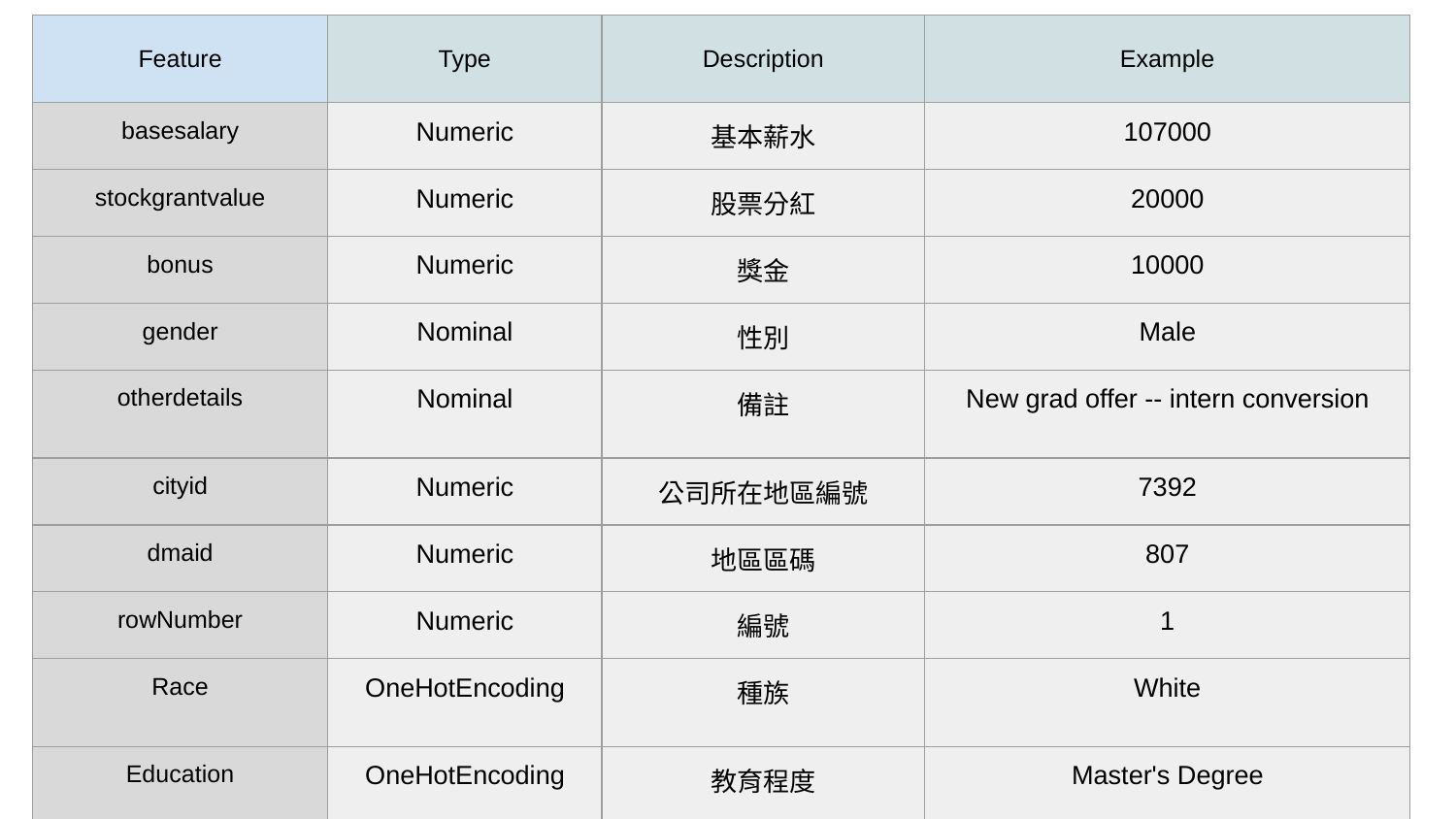

| Feature | Type | Description | Example |
| --- | --- | --- | --- |
| basesalary | Numeric | 基本薪水 | 107000 |
| stockgrantvalue | Numeric | 股票分紅 | 20000 |
| bonus | Numeric | 獎金 | 10000 |
| gender | Nominal | 性別 | Male |
| otherdetails | Nominal | 備註 | New grad offer -- intern conversion |
| cityid | Numeric | 公司所在地區編號 | 7392 |
| dmaid | Numeric | 地區區碼 | 807 |
| rowNumber | Numeric | 編號 | 1 |
| Race | OneHotEncoding | 種族 | White |
| Education | OneHotEncoding | 教育程度 | Master's Degree |